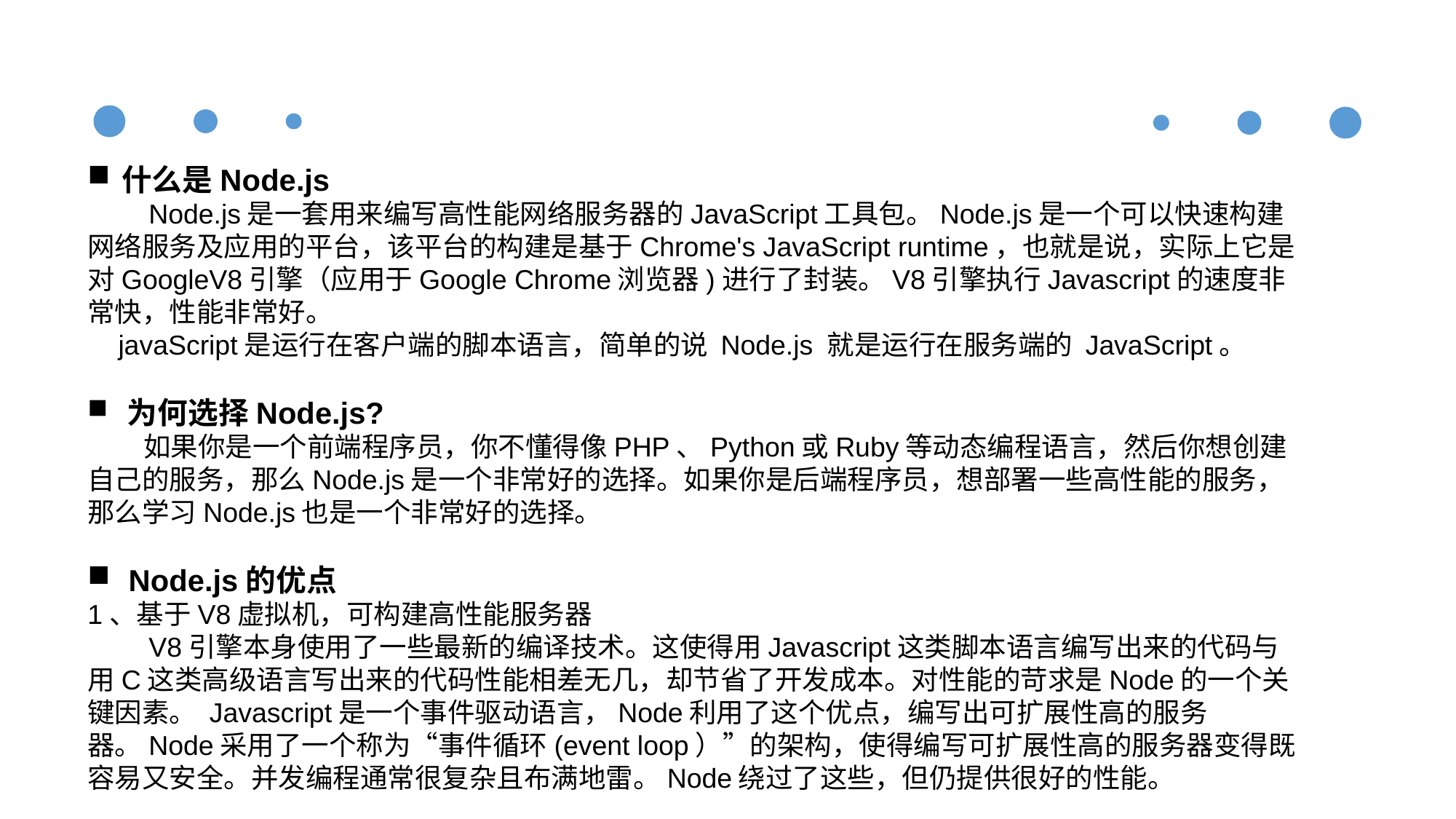

什么是Node.js
        Node.js是一套用来编写高性能网络服务器的JavaScript工具包。Node.js是一个可以快速构建网络服务及应用的平台，该平台的构建是基于Chrome's JavaScript runtime，也就是说，实际上它是对GoogleV8引擎（应用于Google Chrome浏览器)进行了封装。V8引擎执行Javascript的速度非常快，性能非常好。
    javaScript是运行在客户端的脚本语言，简单的说 Node.js 就是运行在服务端的 JavaScript。

  为何选择Node.js?
        如果你是一个前端程序员，你不懂得像PHP、Python或Ruby等动态编程语言，然后你想创建自己的服务，那么Node.js是一个非常好的选择。如果你是后端程序员，想部署一些高性能的服务，那么学习Node.js也是一个非常好的选择。

Node.js的优点
1、基于V8虚拟机，可构建高性能服务器
        V8引擎本身使用了一些最新的编译技术。这使得用Javascript这类脚本语言编写出来的代码与用C这类高级语言写出来的代码性能相差无几，却节省了开发成本。对性能的苛求是Node的一个关键因素。 Javascript是一个事件驱动语言，Node利用了这个优点，编写出可扩展性高的服务器。Node采用了一个称为“事件循环(event loop）”的架构，使得编写可扩展性高的服务器变得既容易又安全。并发编程通常很复杂且布满地雷。Node绕过了这些，但仍提供很好的性能。